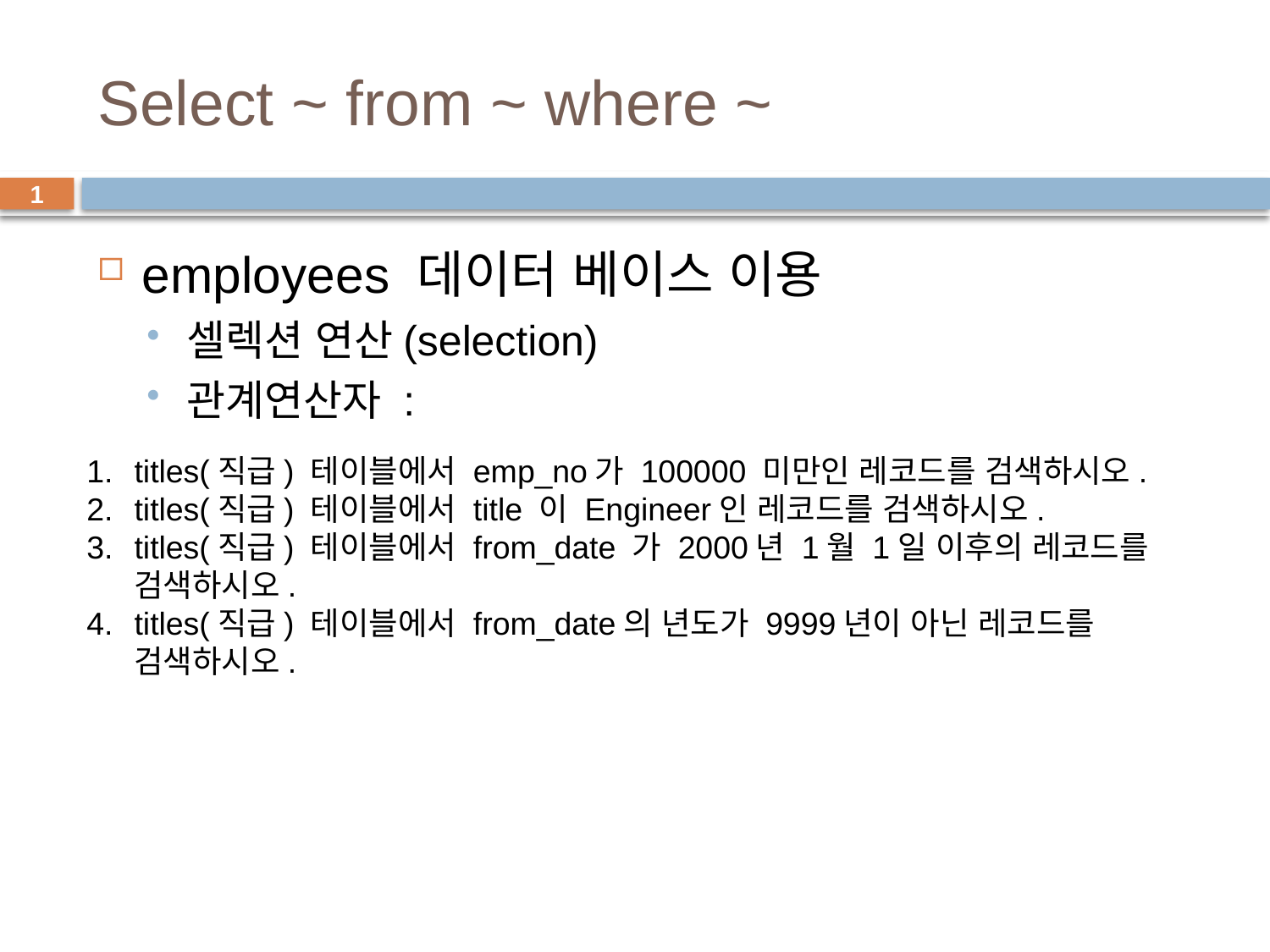

# Select ~ from ~ where ~
1
employees 데이터 베이스 이용
셀렉션 연산(selection)
관계연산자 :
titles(직급) 테이블에서 emp_no가 100000 미만인 레코드를 검색하시오.
titles(직급) 테이블에서 title 이 Engineer인 레코드를 검색하시오.
titles(직급) 테이블에서 from_date 가 2000년 1월 1일 이후의 레코드를 검색하시오.
titles(직급) 테이블에서 from_date의 년도가 9999년이 아닌 레코드를 검색하시오.